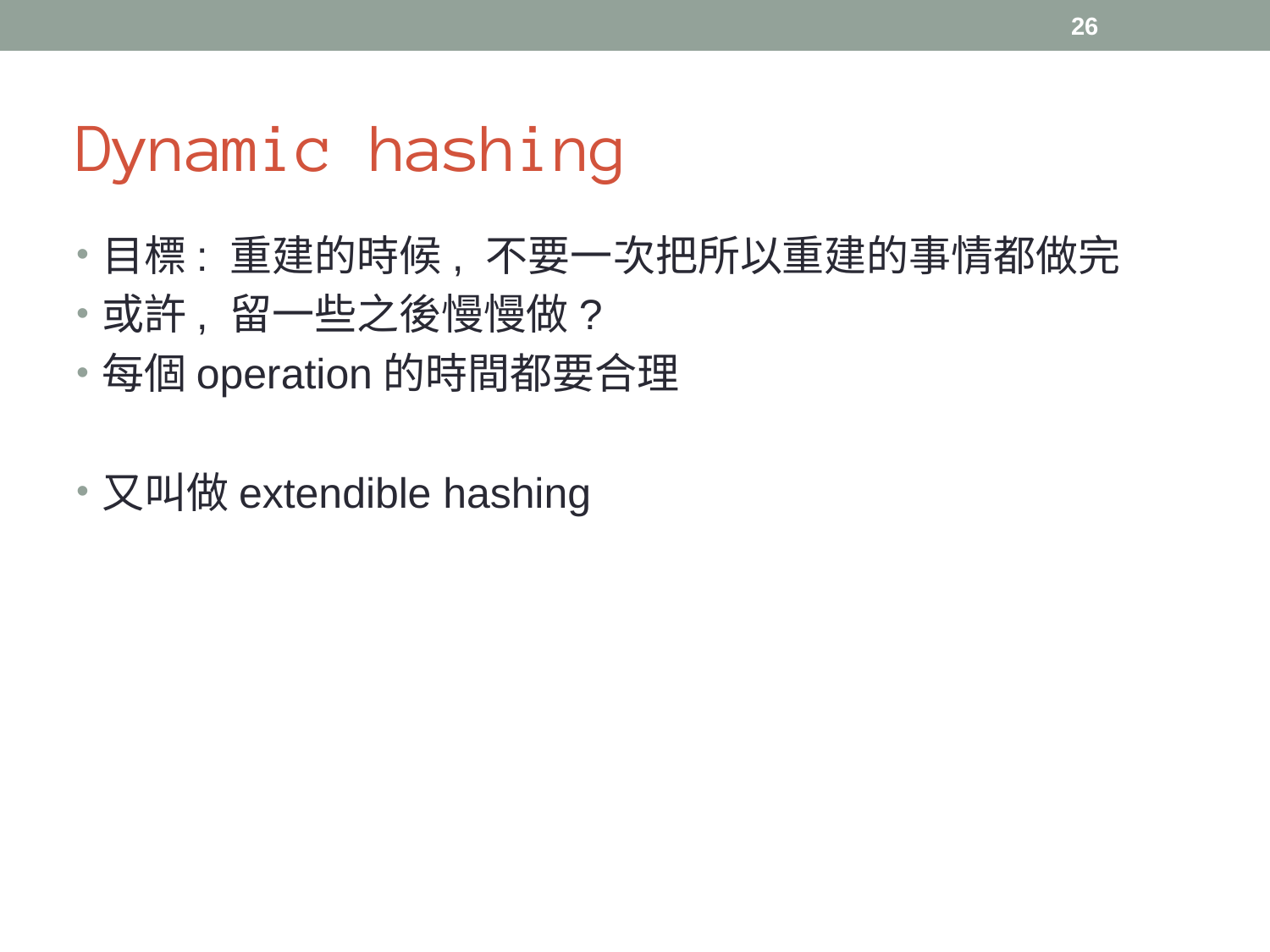

26
# Dynamic hashing
目標: 重建的時候, 不要一次把所以重建的事情都做完
或許, 留一些之後慢慢做?
每個operation的時間都要合理

又叫做extendible hashing